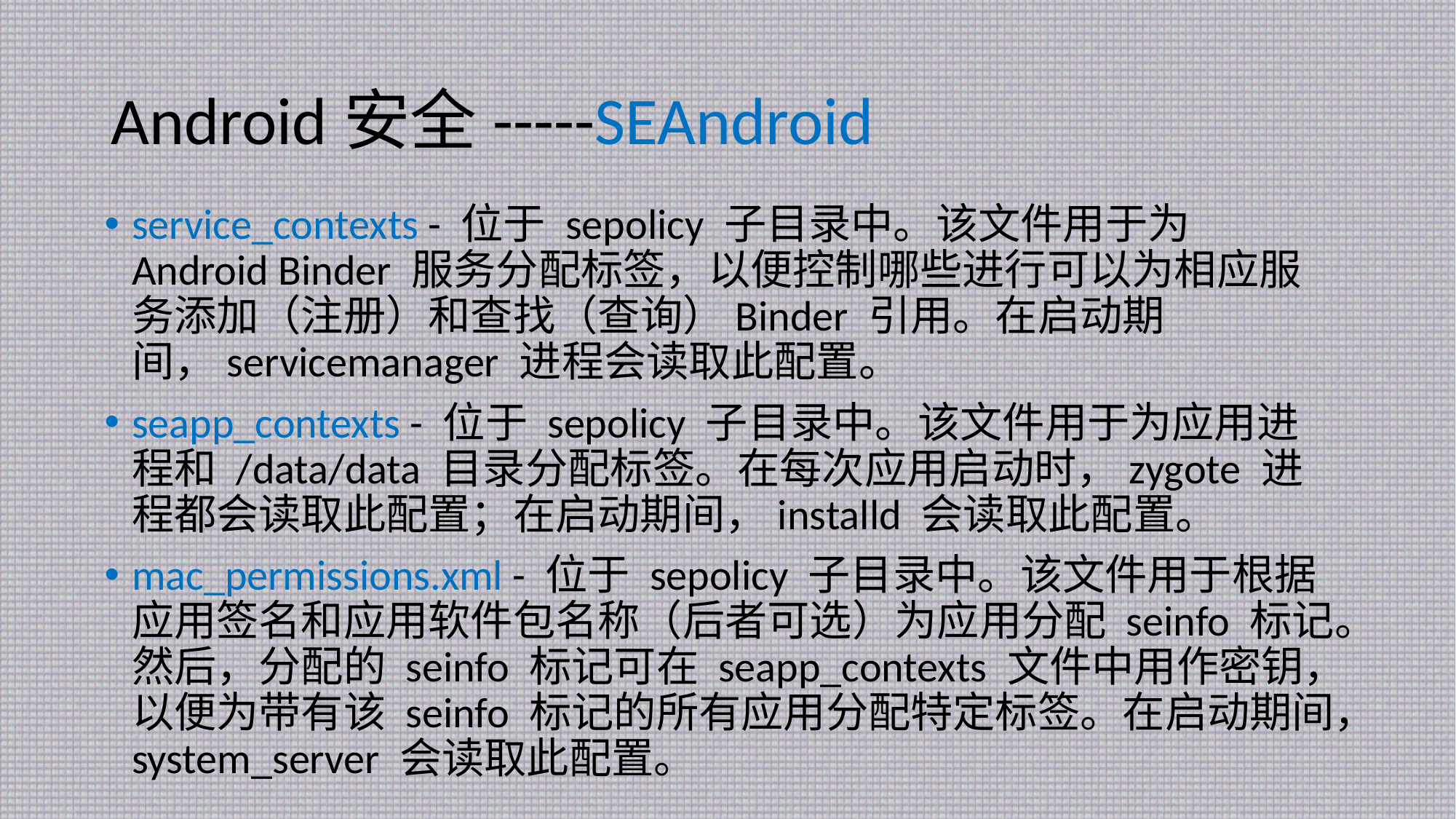

# Android安全-----SEAndroid
service_contexts - 位于 sepolicy 子目录中。该文件用于为 Android Binder 服务分配标签，以便控制哪些进行可以为相应服务添加（注册）和查找（查询）Binder 引用。在启动期间，servicemanager 进程会读取此配置。
seapp_contexts - 位于 sepolicy 子目录中。该文件用于为应用进程和 /data/data 目录分配标签。在每次应用启动时，zygote 进程都会读取此配置；在启动期间，installd 会读取此配置。
mac_permissions.xml - 位于 sepolicy 子目录中。该文件用于根据应用签名和应用软件包名称（后者可选）为应用分配 seinfo 标记。然后，分配的 seinfo 标记可在 seapp_contexts 文件中用作密钥，以便为带有该 seinfo 标记的所有应用分配特定标签。在启动期间，system_server 会读取此配置。